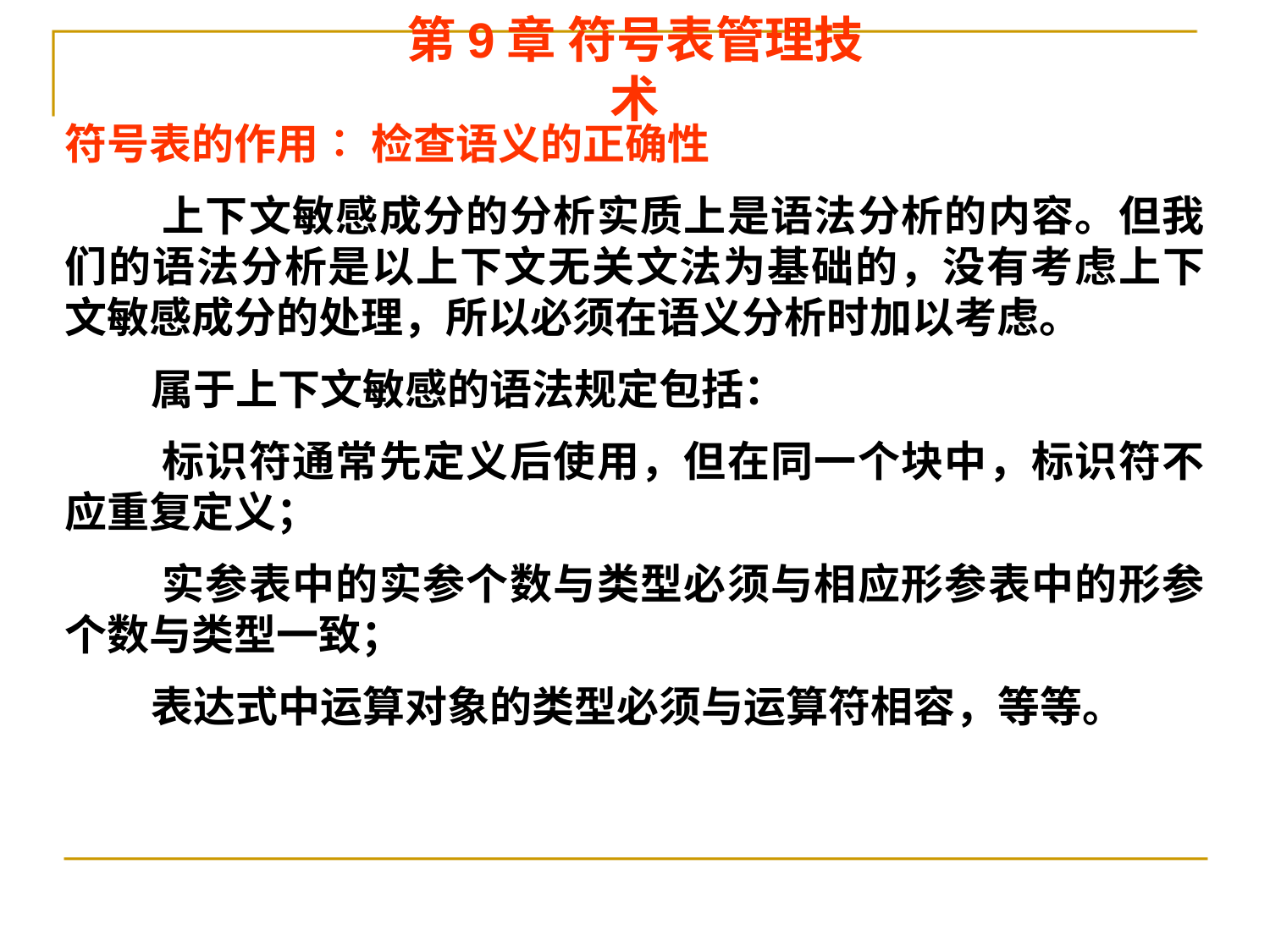

# 第9章 符号表管理技术
符号表的作用∶ 检查语义的正确性
        上下文敏感成分的分析实质上是语法分析的内容。但我们的语法分析是以上下文无关文法为基础的，没有考虑上下文敏感成分的处理，所以必须在语义分析时加以考虑。
        属于上下文敏感的语法规定包括：
        标识符通常先定义后使用，但在同一个块中，标识符不应重复定义；
        实参表中的实参个数与类型必须与相应形参表中的形参个数与类型一致；
        表达式中运算对象的类型必须与运算符相容，等等。